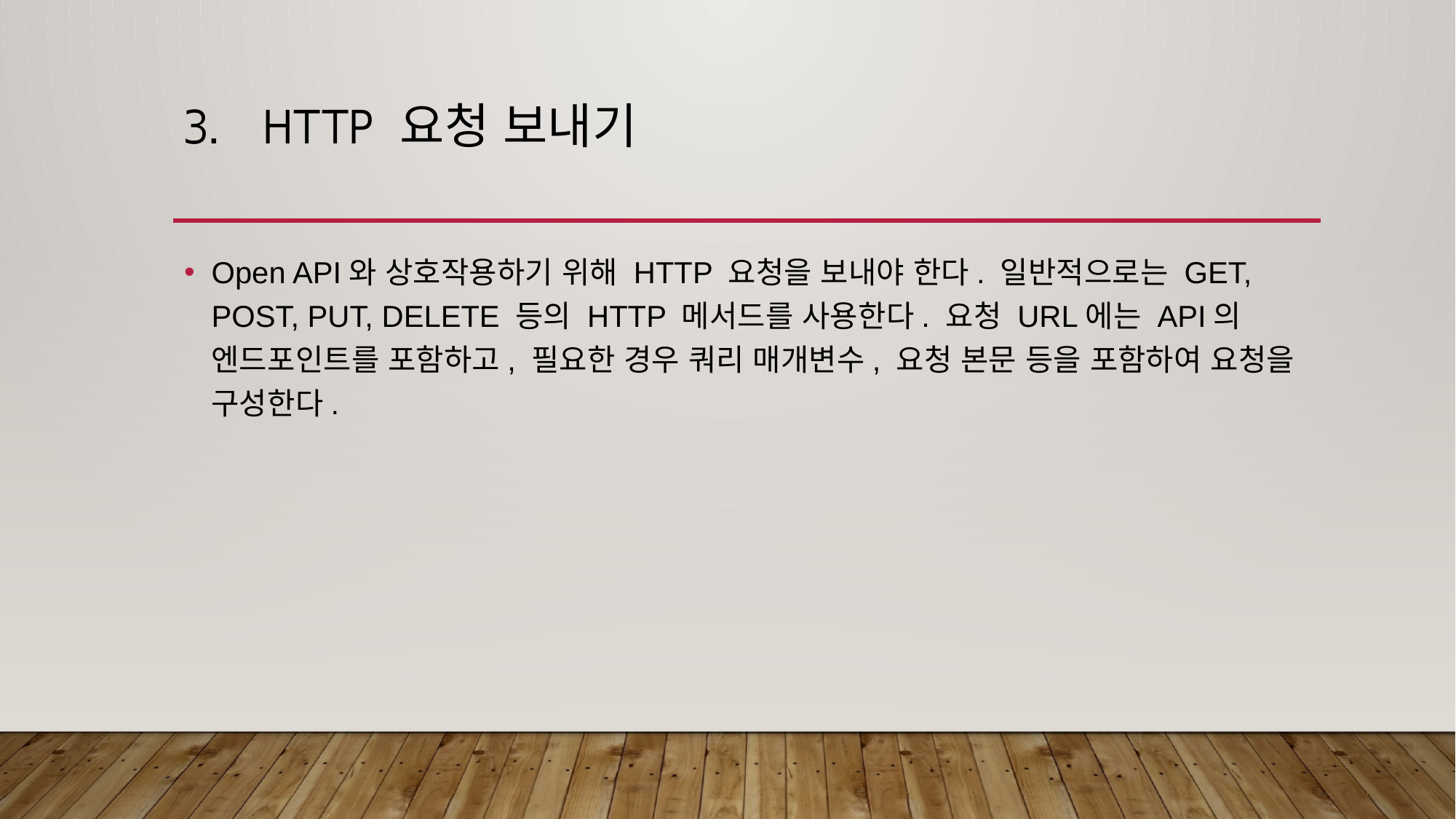

# 3.   HTTP 요청 보내기
Open API와 상호작용하기 위해 HTTP 요청을 보내야 한다. 일반적으로는 GET, POST, PUT, DELETE 등의 HTTP 메서드를 사용한다. 요청 URL에는 API의 엔드포인트를 포함하고, 필요한 경우 쿼리 매개변수, 요청 본문 등을 포함하여 요청을 구성한다.